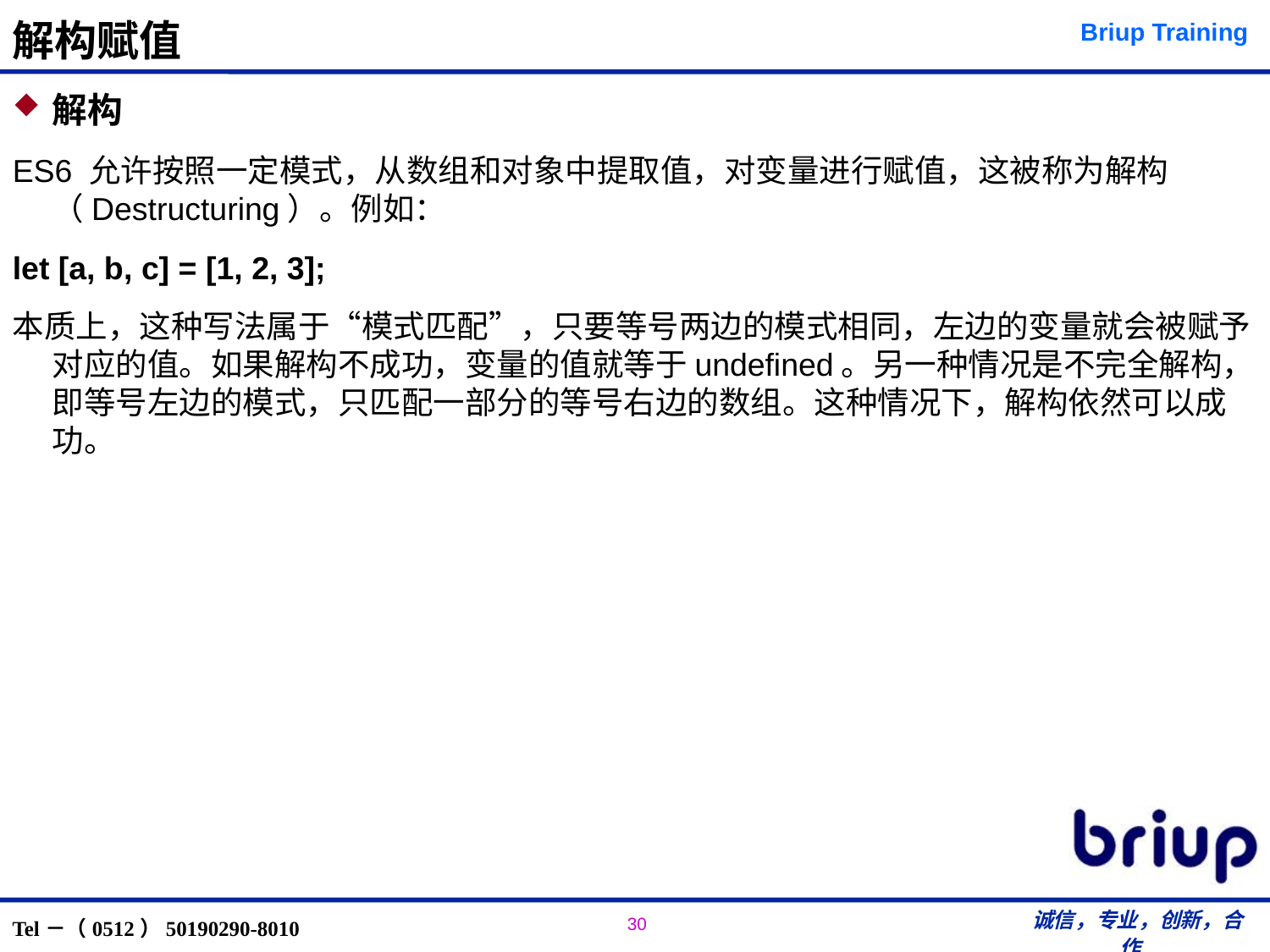

# 解构赋值
解构
ES6 允许按照一定模式，从数组和对象中提取值，对变量进行赋值，这被称为解构（Destructuring）。例如：
let [a, b, c] = [1, 2, 3];
本质上，这种写法属于“模式匹配”，只要等号两边的模式相同，左边的变量就会被赋予对应的值。如果解构不成功，变量的值就等于undefined。另一种情况是不完全解构，即等号左边的模式，只匹配一部分的等号右边的数组。这种情况下，解构依然可以成功。